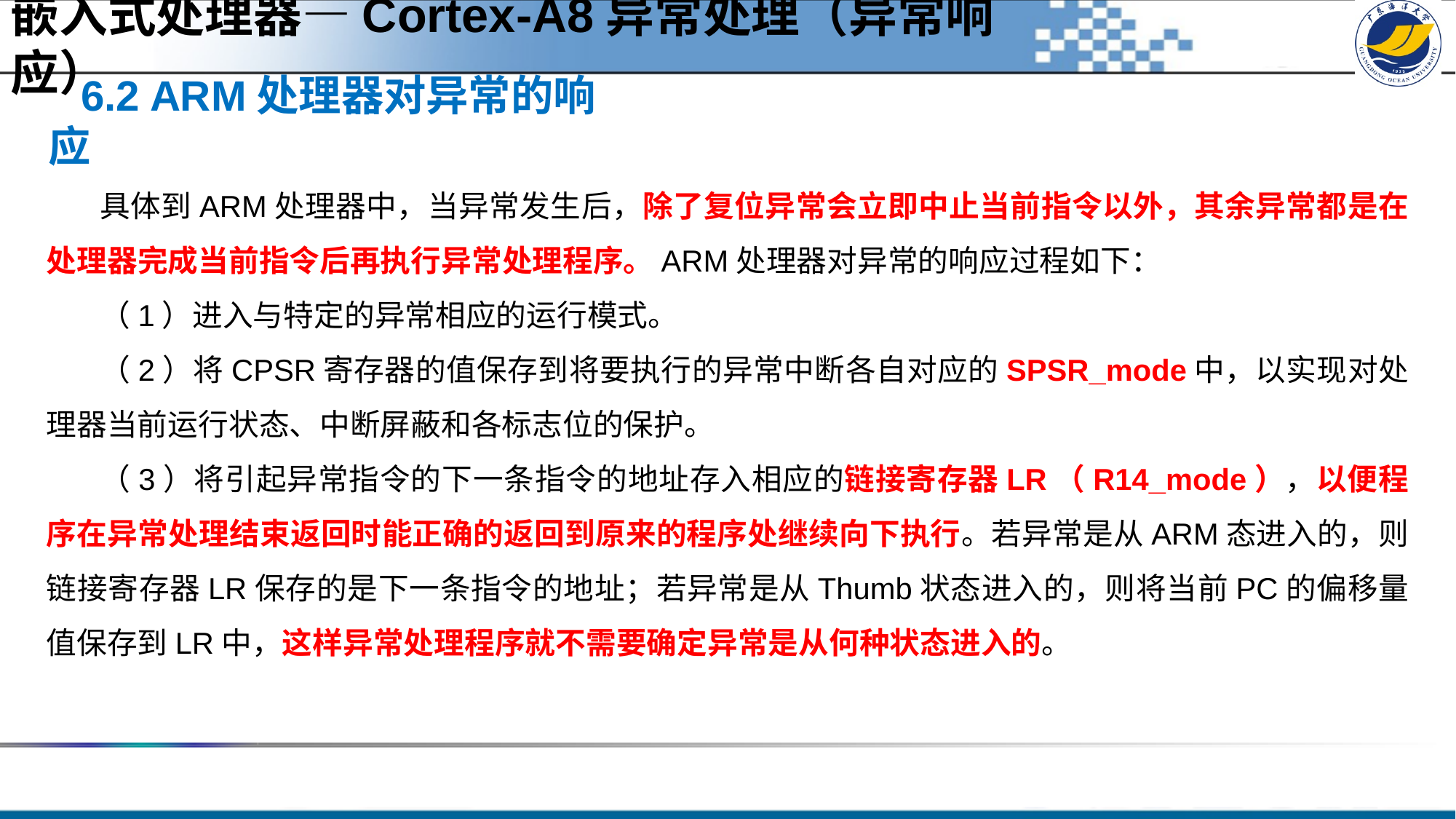

嵌入式处理器—Cortex-A8异常处理（异常响应）
6.2 ARM处理器对异常的响应
具体到ARM处理器中，当异常发生后，除了复位异常会立即中止当前指令以外，其余异常都是在处理器完成当前指令后再执行异常处理程序。ARM处理器对异常的响应过程如下：
（1）进入与特定的异常相应的运行模式。
（2）将CPSR寄存器的值保存到将要执行的异常中断各自对应的SPSR_mode中，以实现对处理器当前运行状态、中断屏蔽和各标志位的保护。
（3）将引起异常指令的下一条指令的地址存入相应的链接寄存器LR（R14_mode），以便程序在异常处理结束返回时能正确的返回到原来的程序处继续向下执行。若异常是从ARM态进入的，则链接寄存器LR保存的是下一条指令的地址；若异常是从Thumb状态进入的，则将当前PC的偏移量值保存到LR中，这样异常处理程序就不需要确定异常是从何种状态进入的。
127